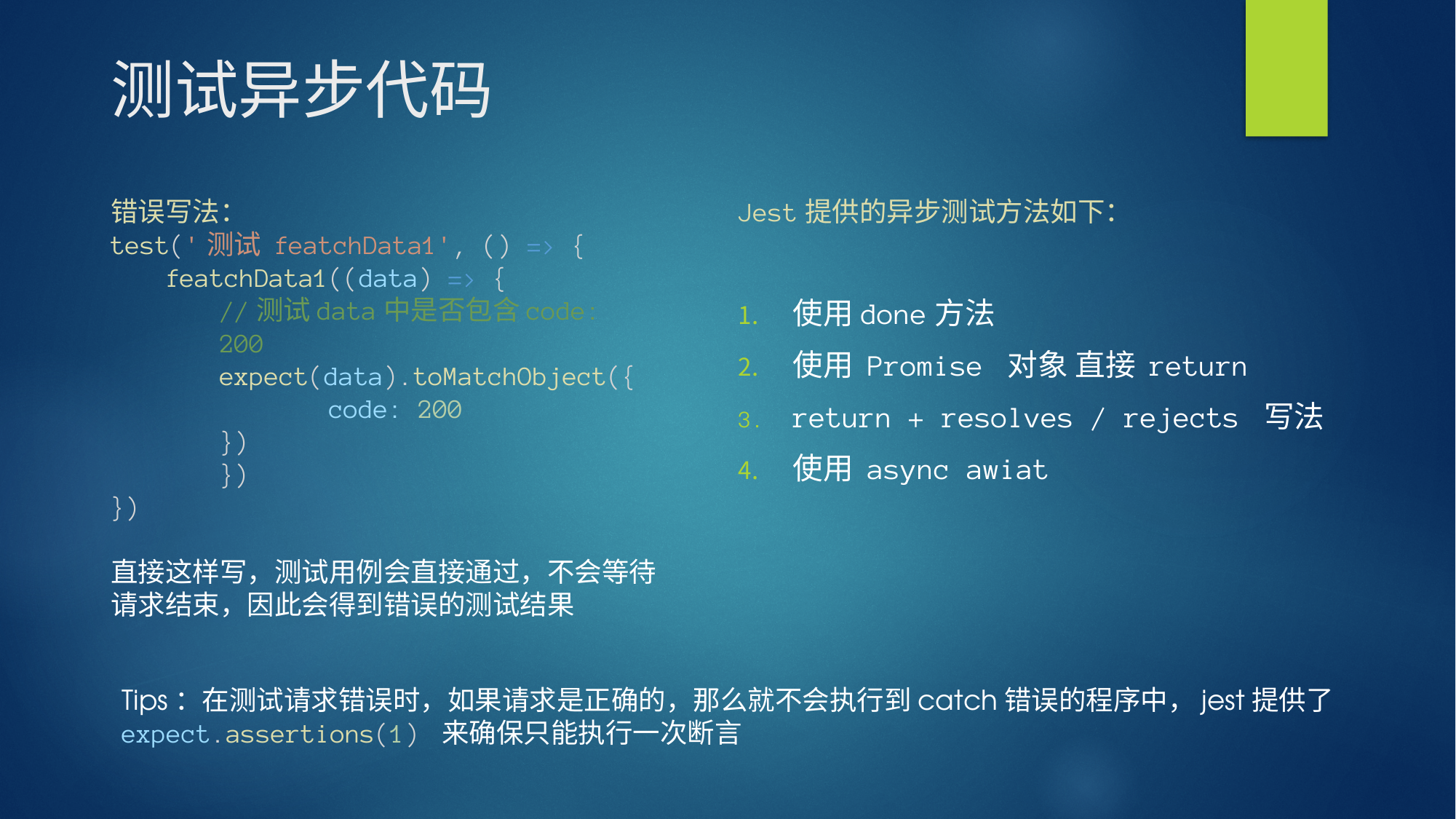

# 测试异步代码
错误写法：
test('测试 featchData1', () => {
featchData1((data) => {
//测试data中是否包含code: 200
expect(data).toMatchObject({
	code: 200
})
	})
})

直接这样写，测试用例会直接通过，不会等待请求结束，因此会得到错误的测试结果
Jest提供的异步测试方法如下：

使用done方法
使用 Promise 对象 直接 return
return + resolves / rejects 写法
使用 async awiat
Tips：在测试请求错误时，如果请求是正确的，那么就不会执行到catch错误的程序中，jest提供了
expect.assertions(1) 来确保只能执行一次断言